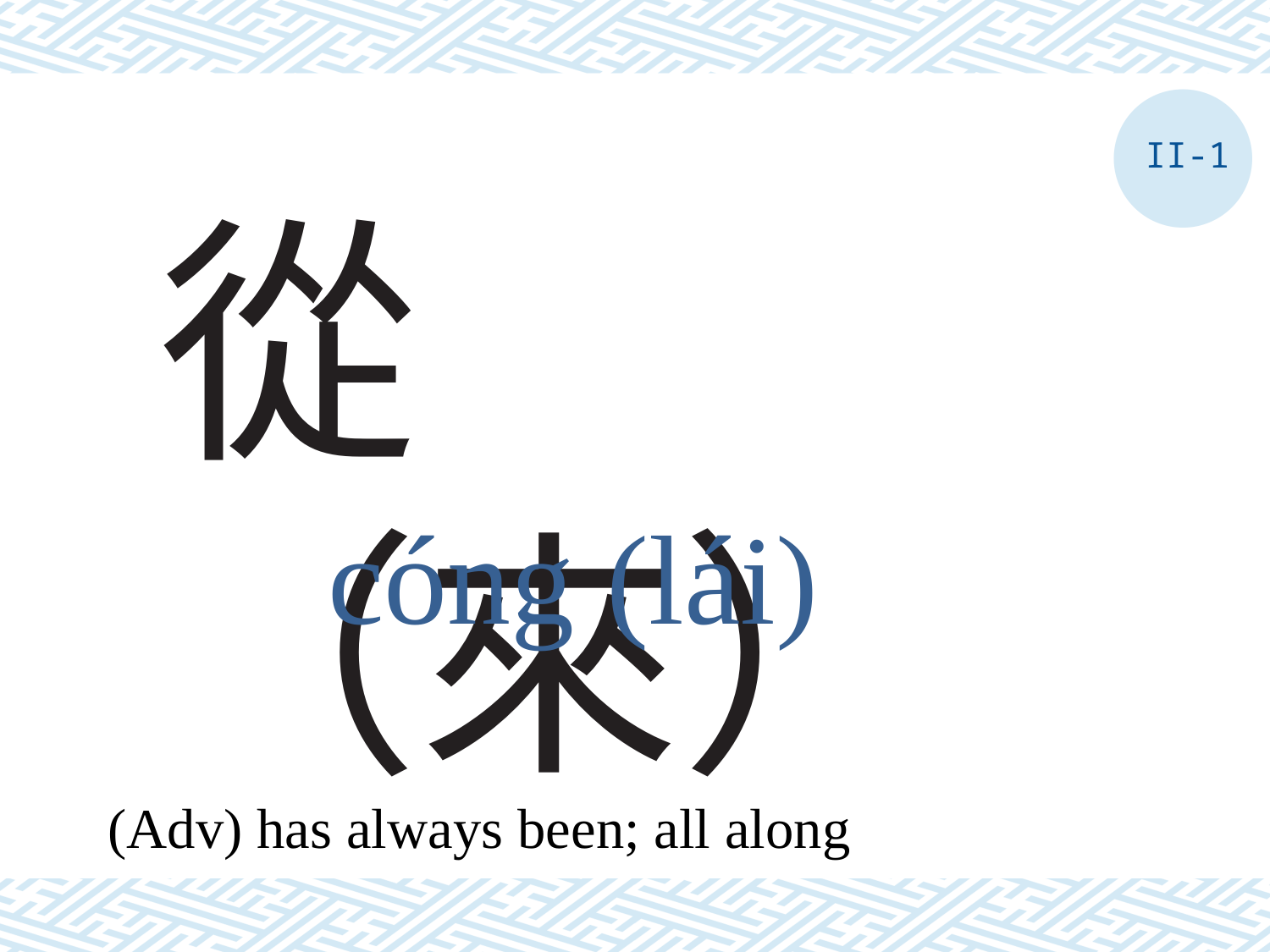

II-1

# 從（來）
cóng (lái)
(Adv) has always been; all along